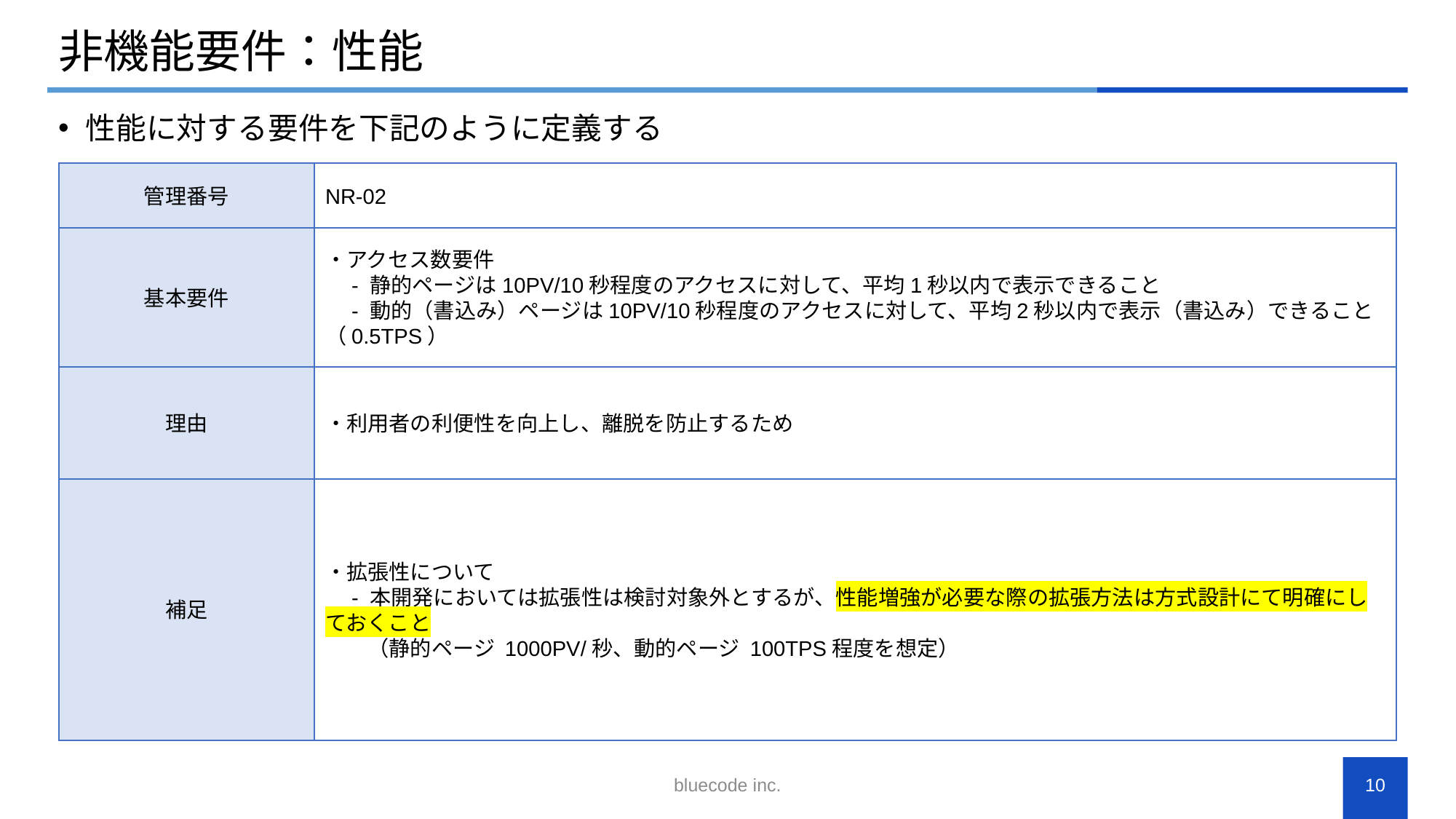

# 非機能要件：性能
性能に対する要件を下記のように定義する
管理番号
NR-02
基本要件
・アクセス数要件
　- 静的ページは10PV/10秒程度のアクセスに対して、平均1秒以内で表示できること
　- 動的（書込み）ページは10PV/10秒程度のアクセスに対して、平均2秒以内で表示（書込み）できること（0.5TPS）
理由
・利用者の利便性を向上し、離脱を防止するため
補足
・拡張性について
　- 本開発においては拡張性は検討対象外とするが、性能増強が必要な際の拡張方法は方式設計にて明確にしておくこと
　　（静的ページ 1000PV/秒、動的ページ 100TPS程度を想定）
bluecode inc.
10